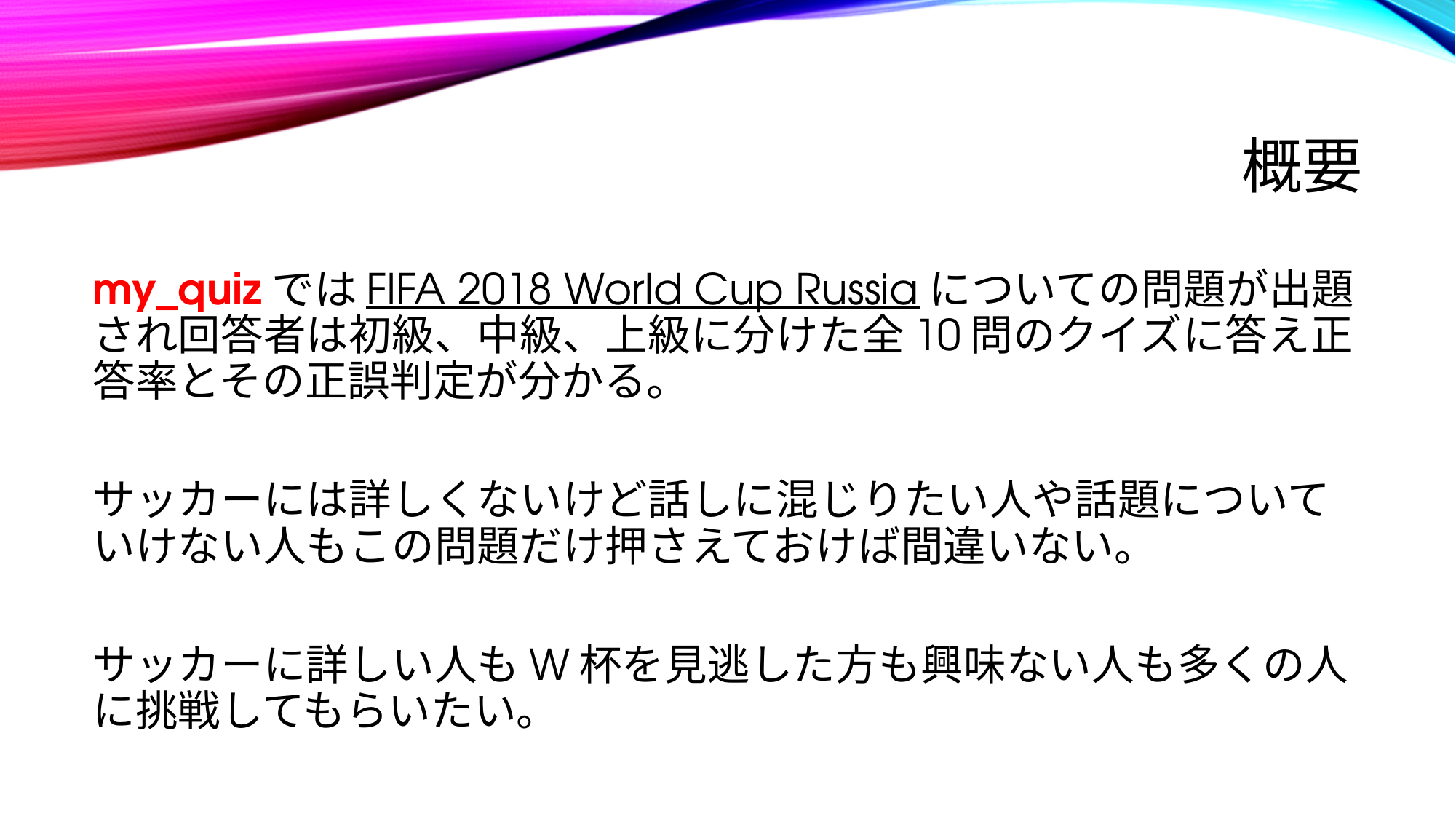

# 概要
my_quizではFIFA 2018 World Cup Russiaについての問題が出題され回答者は初級、中級、上級に分けた全10問のクイズに答え正答率とその正誤判定が分かる。

サッカーには詳しくないけど話しに混じりたい人や話題についていけない人もこの問題だけ押さえておけば間違いない。

サッカーに詳しい人もW杯を見逃した方も興味ない人も多くの人に挑戦してもらいたい。